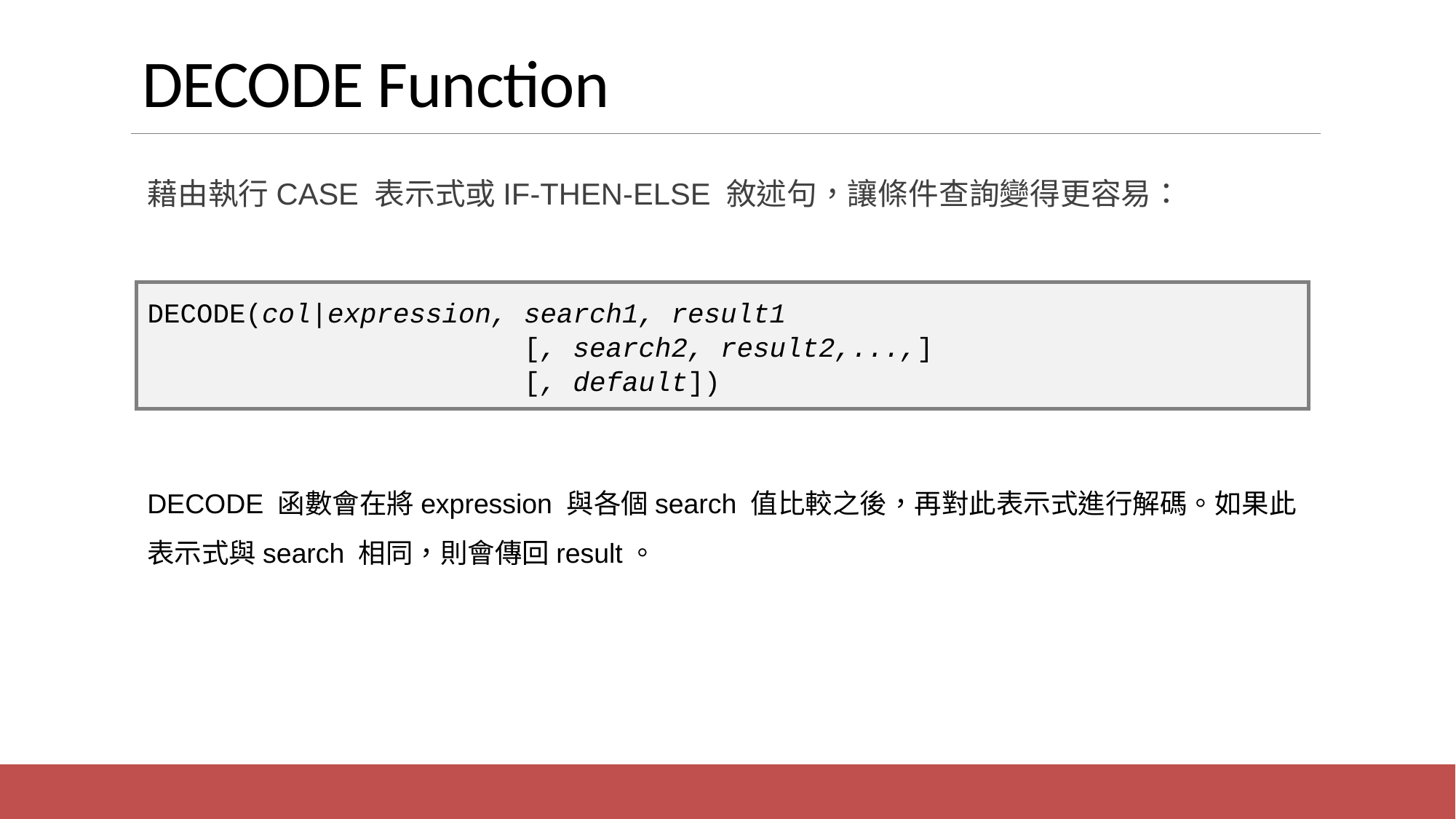

# DECODE Function
藉由執行CASE 表示式或IF-THEN-ELSE 敘述句，讓條件查詢變得更容易：
DECODE(col|expression, search1, result1
      			   [, search2, result2,...,]
      			   [, default])
DECODE 函數會在將expression 與各個search 值比較之後，再對此表示式進行解碼。如果此表示式與search 相同，則會傳回result。